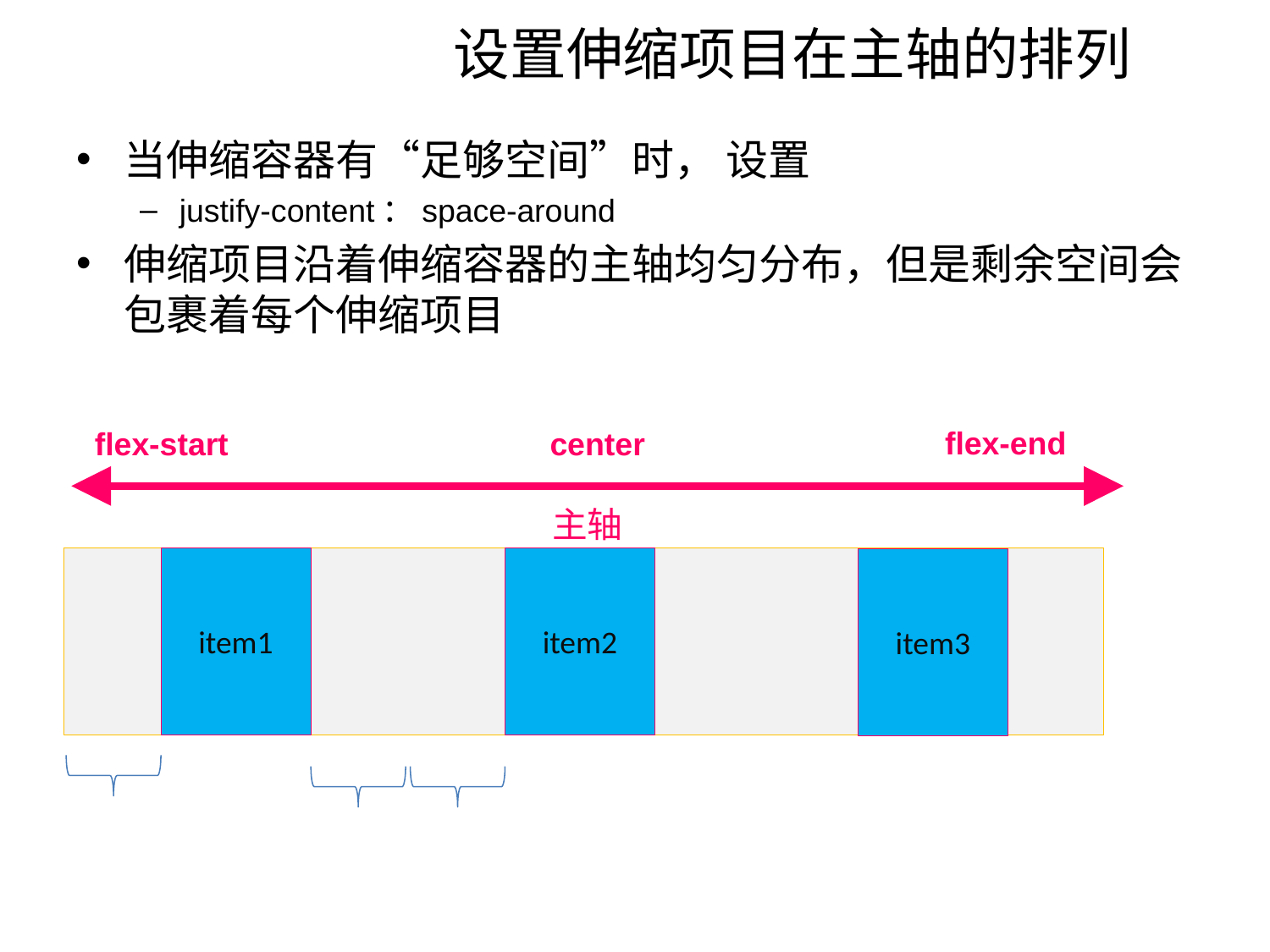

# 设置伸缩项目在主轴的排列
当伸缩容器有“足够空间”时， 设置
justify-content：space-around
伸缩项目沿着伸缩容器的主轴均匀分布，但是剩余空间会包裹着每个伸缩项目
flex-end
flex-start
center
主轴

item1
item2
item3